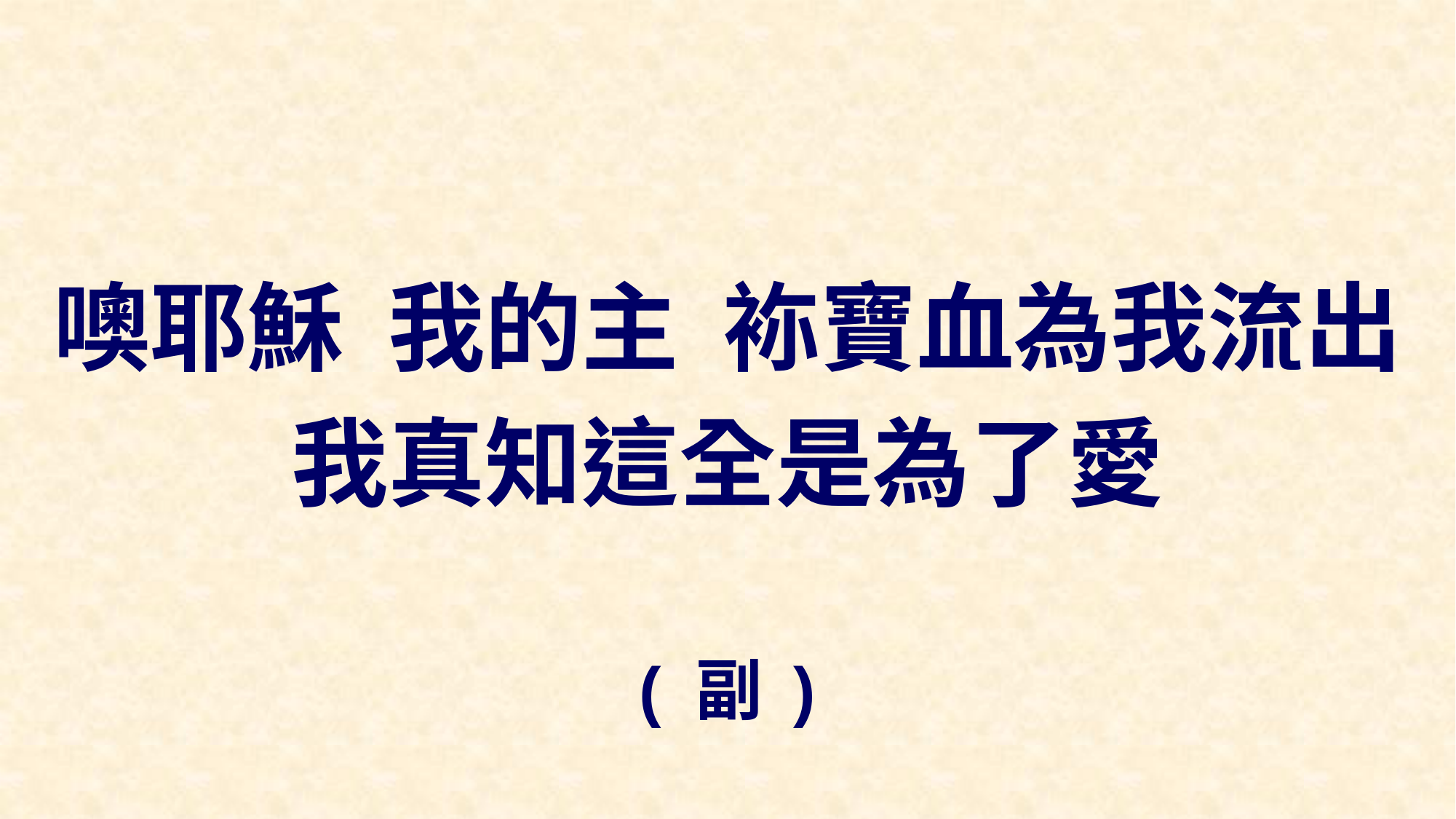

噢耶穌  我的主  袮寶血為我流出
我真知這全是為了愛
( 副 )